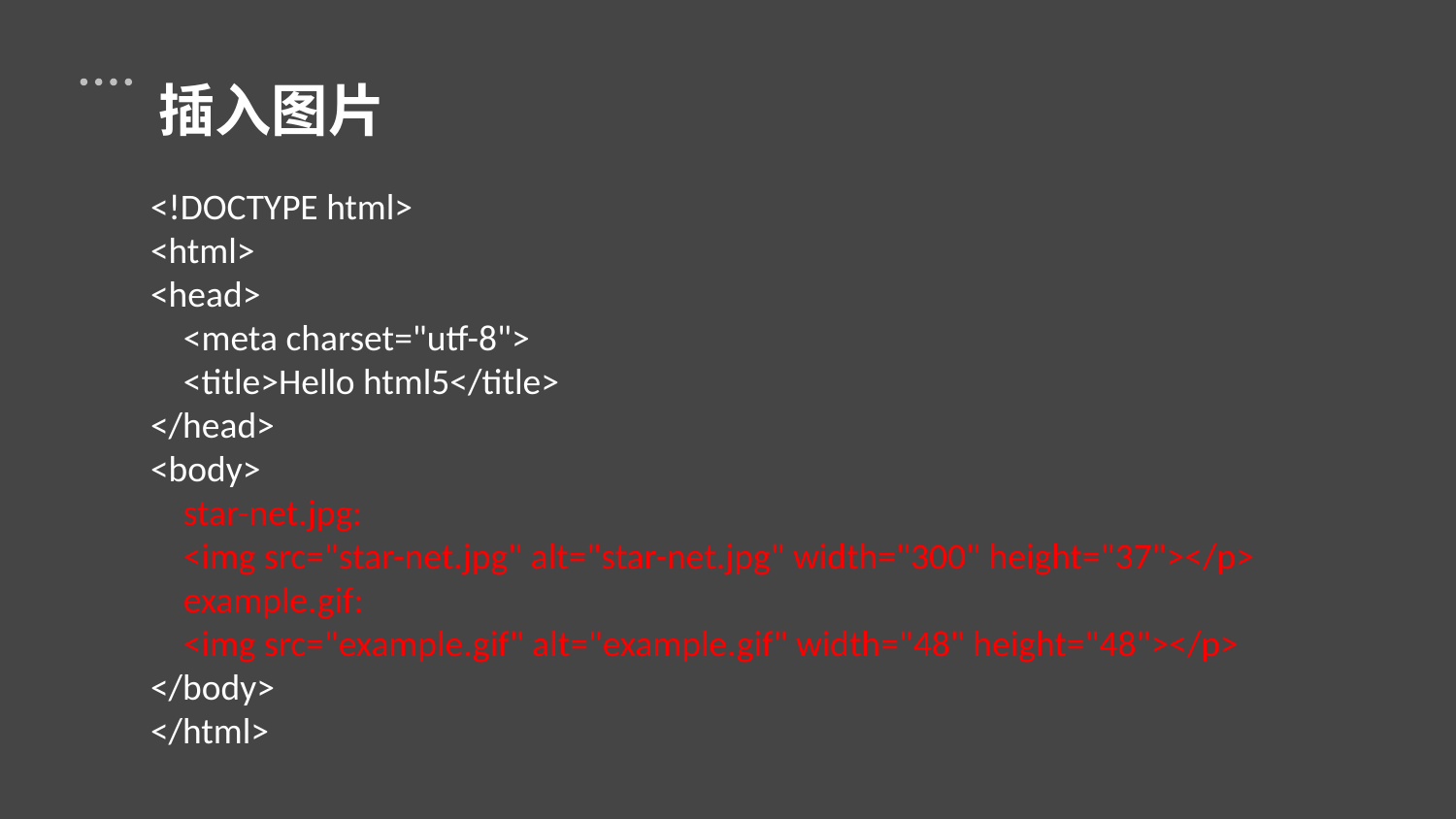

插入图片
<!DOCTYPE html>
<html>
<head>
    <meta charset="utf-8">
    <title>Hello html5</title>
</head>
<body>
    star-net.jpg:
    <img src="star-net.jpg" alt="star-net.jpg" width="300" height="37"></p>
    example.gif:
    <img src="example.gif" alt="example.gif" width="48" height="48"></p>
</body>
</html>